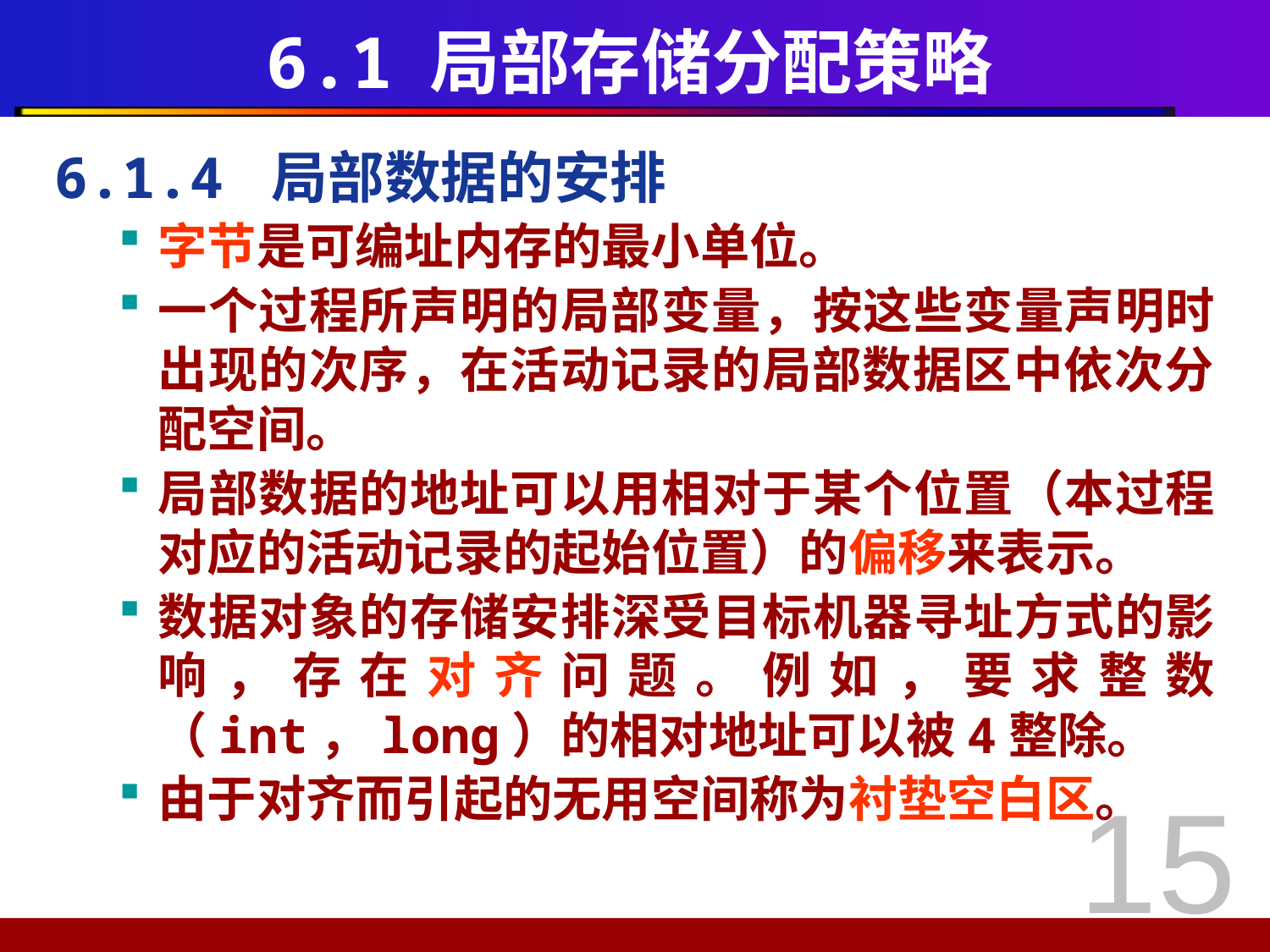

# 6.1 局部存储分配策略
6.1.4 局部数据的安排
字节是可编址内存的最小单位。
一个过程所声明的局部变量，按这些变量声明时出现的次序，在活动记录的局部数据区中依次分配空间。
局部数据的地址可以用相对于某个位置（本过程对应的活动记录的起始位置）的偏移来表示。
数据对象的存储安排深受目标机器寻址方式的影响，存在对齐问题。例如，要求整数（int，long）的相对地址可以被4整除。
由于对齐而引起的无用空间称为衬垫空白区。
15